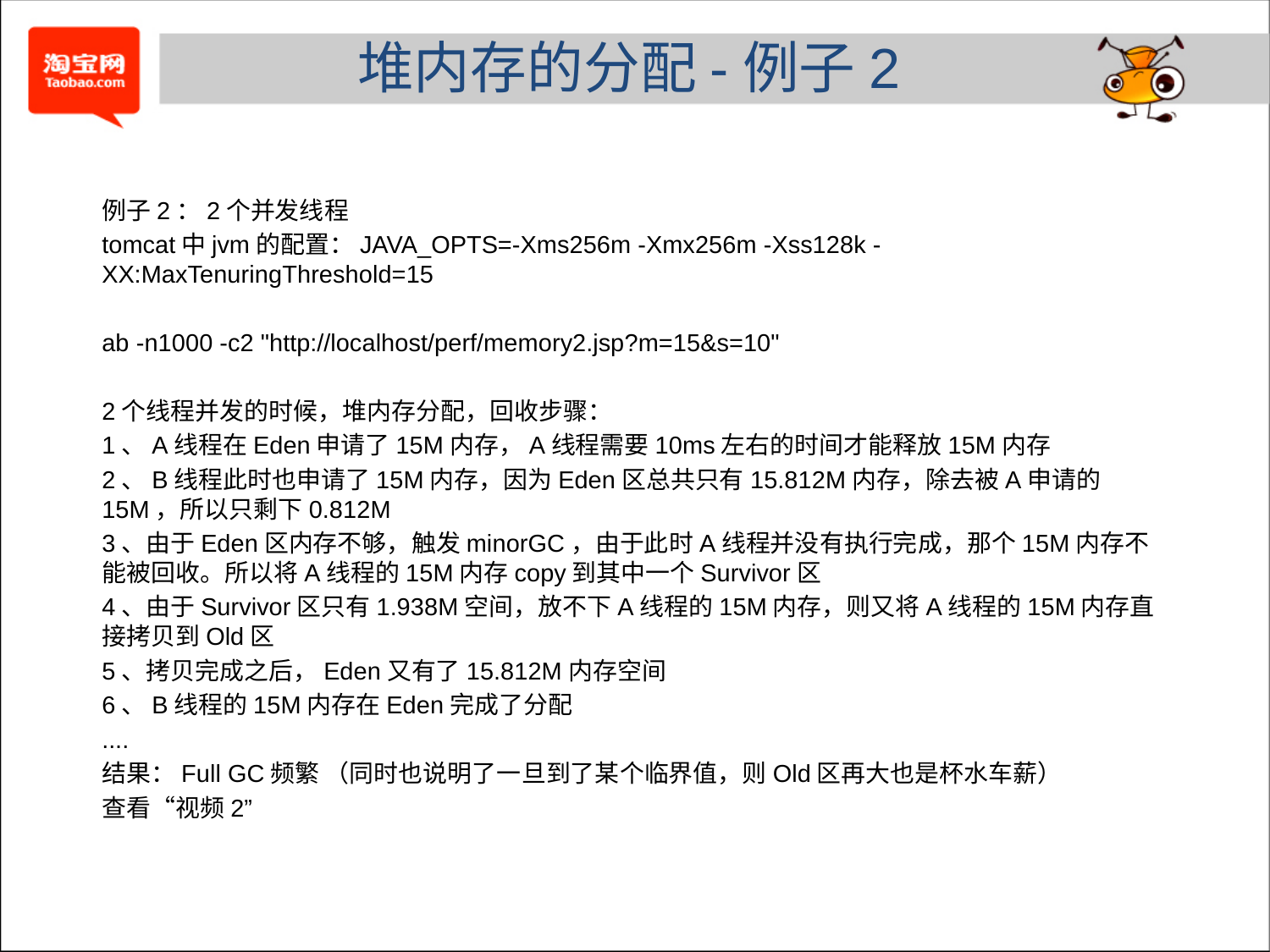

# 堆内存的分配-例子2
例子2：2个并发线程
tomcat中jvm的配置：JAVA_OPTS=-Xms256m -Xmx256m -Xss128k -XX:MaxTenuringThreshold=15

ab -n1000 -c2 "http://localhost/perf/memory2.jsp?m=15&s=10"

2个线程并发的时候，堆内存分配，回收步骤：
1、A线程在Eden申请了15M内存，A线程需要10ms左右的时间才能释放15M内存
2、B线程此时也申请了15M内存，因为Eden区总共只有15.812M内存，除去被A申请的15M，所以只剩下0.812M
3、由于Eden区内存不够，触发minorGC，由于此时A线程并没有执行完成，那个15M内存不能被回收。所以将A线程的15M内存copy到其中一个Survivor区
4、由于Survivor区只有1.938M空间，放不下A线程的15M内存，则又将A线程的15M内存直接拷贝到Old区
5、拷贝完成之后，Eden又有了15.812M内存空间
6、B线程的15M内存在Eden完成了分配
....
结果：Full GC频繁 （同时也说明了一旦到了某个临界值，则Old区再大也是杯水车薪）
查看“视频2”